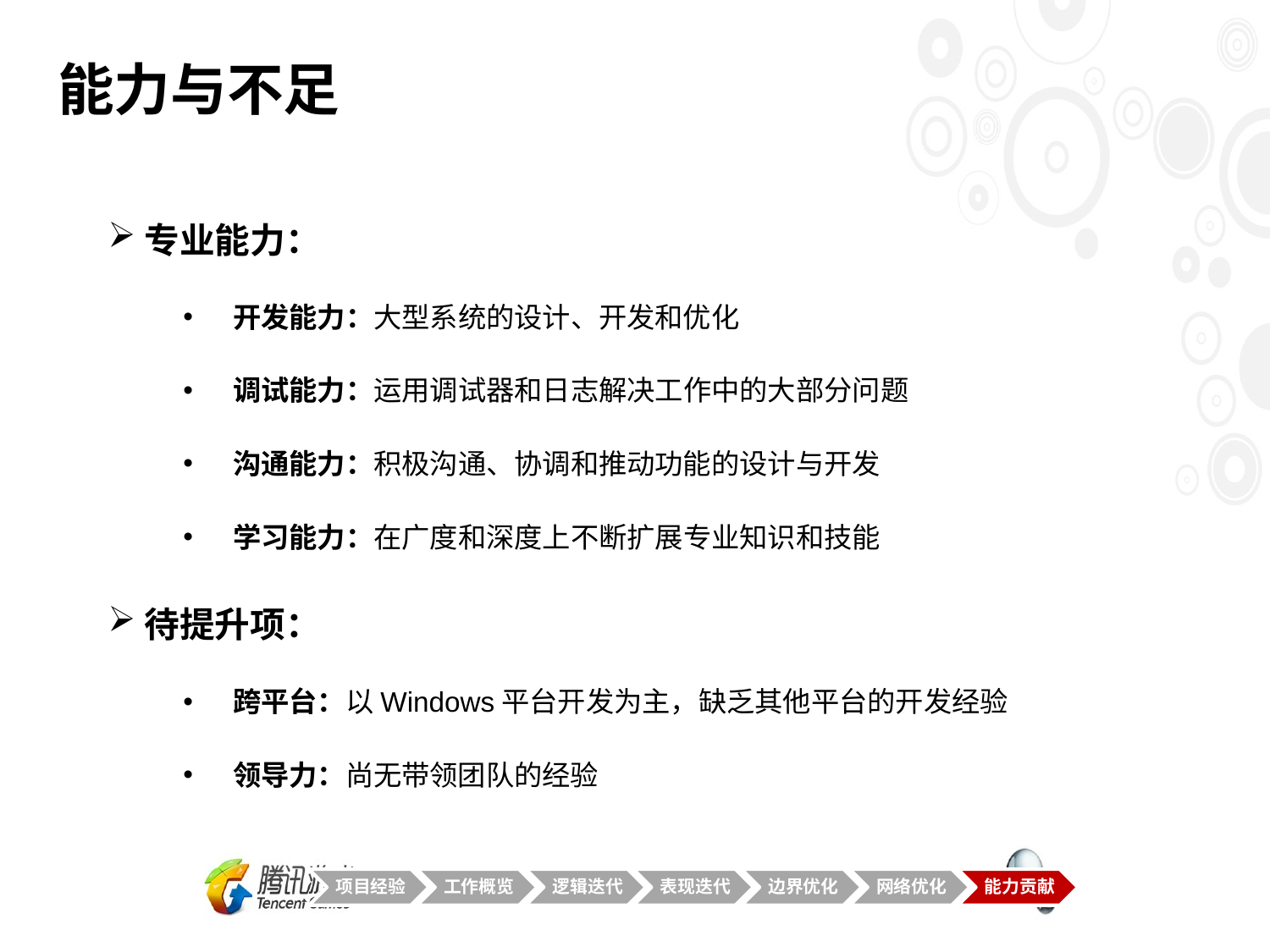

# 能力与不足
专业能力：
开发能力：大型系统的设计、开发和优化
调试能力：运用调试器和日志解决工作中的大部分问题
沟通能力：积极沟通、协调和推动功能的设计与开发
学习能力：在广度和深度上不断扩展专业知识和技能
待提升项：
跨平台：以Windows平台开发为主，缺乏其他平台的开发经验
领导力：尚无带领团队的经验
项目经验
工作概览
逻辑迭代
表现迭代
边界优化
网络优化
能力贡献